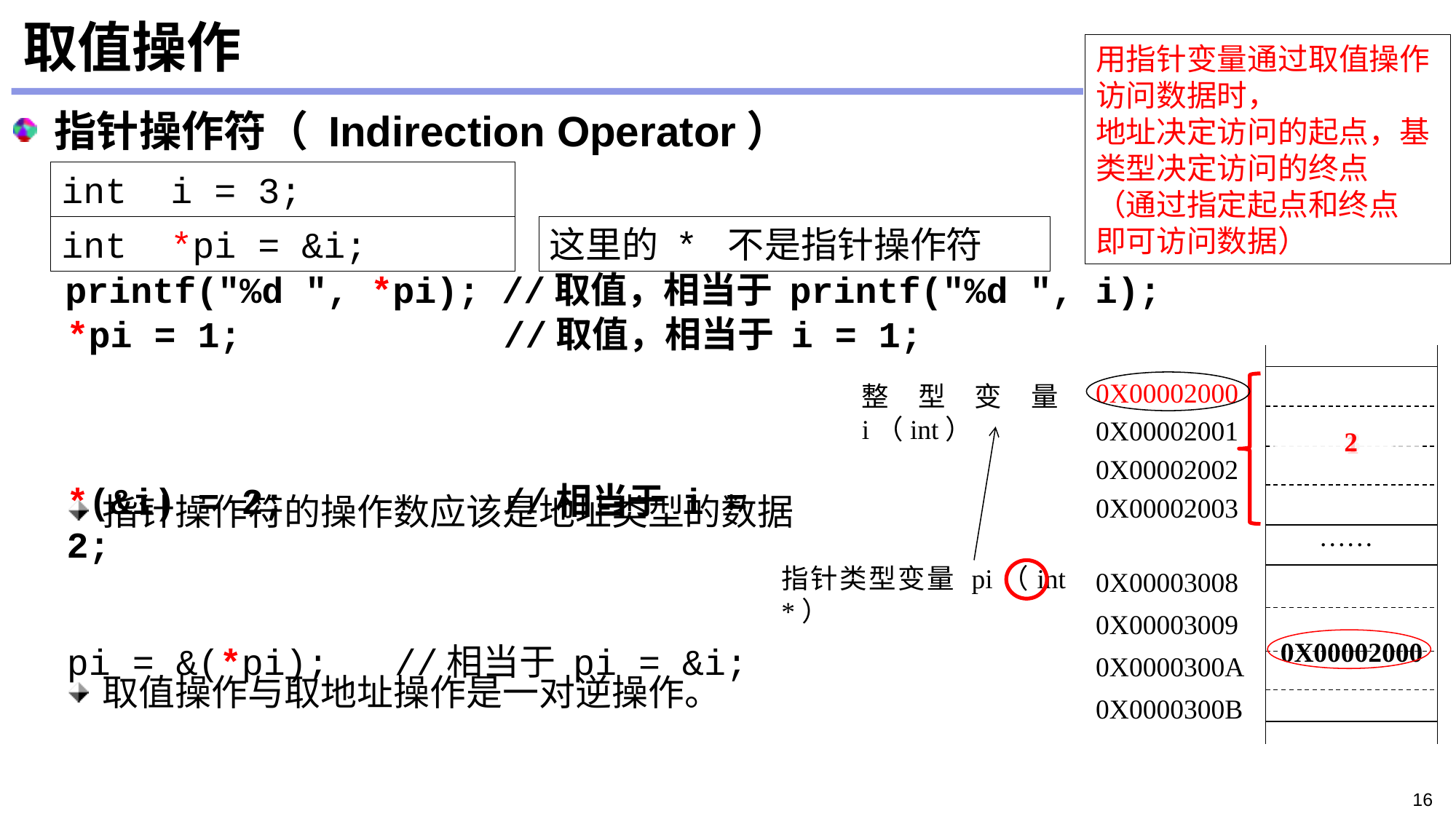

# 取值操作
用指针变量通过取值操作
访问数据时，
地址决定访问的起点，基类型决定访问的终点
（通过指定起点和终点
即可访问数据）
指针操作符（ Indirection Operator）

指针操作符的操作数应该是地址类型的数据

取值操作与取地址操作是一对逆操作。

int  i = 3;
int  *pi = &i;
这里的 * 不是指针操作符
printf("%d ", *pi);	//取值，相当于 printf("%d ", i);
*pi = 1;			//取值，相当于 i = 1;

 0X00002000

整型变量 i（int）
 0X00002001
            3
          2
           1

 0X00002002
*(&i) = 2;		//相当于 i = 2;
 0X00002003
……

 0X00003008
指针类型变量 pi（int *）
 0X00003009

       0X00002000
pi = &(*pi);	//相当于 pi = &i;
 0X0000300A
 0X0000300B
16